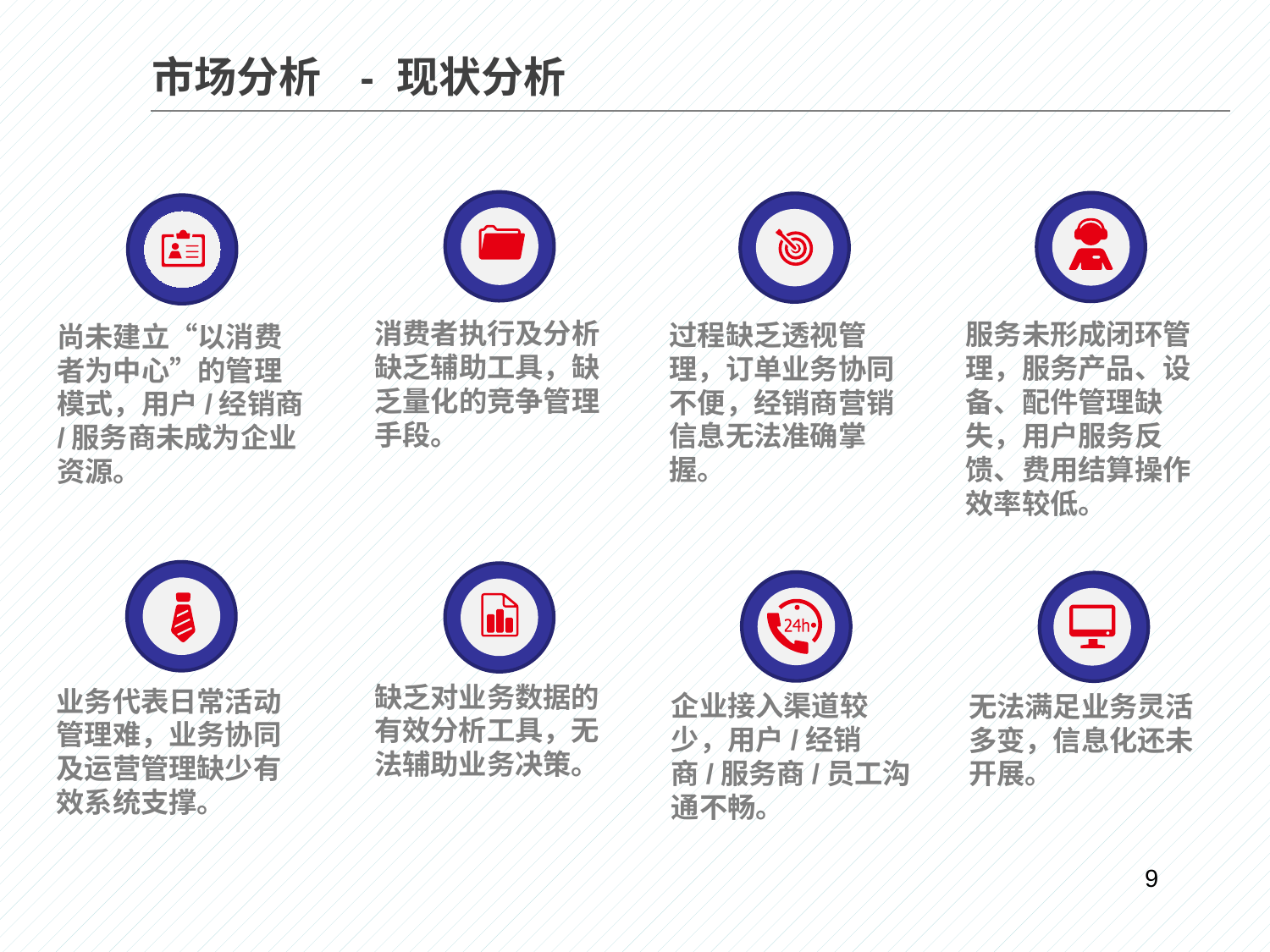

市场分析   - 现状分析

消费者执行及分析缺乏辅助工具，缺乏量化的竞争管理手段。

服务未形成闭环管理，服务产品、设备、配件管理缺失，用户服务反馈、费用结算操作效率较低。

过程缺乏透视管理，订单业务协同不便，经销商营销信息无法准确掌握。

尚未建立“以消费者为中心”的管理模式，用户/经销商/服务商未成为企业资源。

业务代表日常活动管理难，业务协同及运营管理缺少有效系统支撑。

缺乏对业务数据的有效分析工具，无法辅助业务决策。

企业接入渠道较少，用户/经销商/服务商/员工沟通不畅。

无法满足业务灵活多变，信息化还未开展。
9